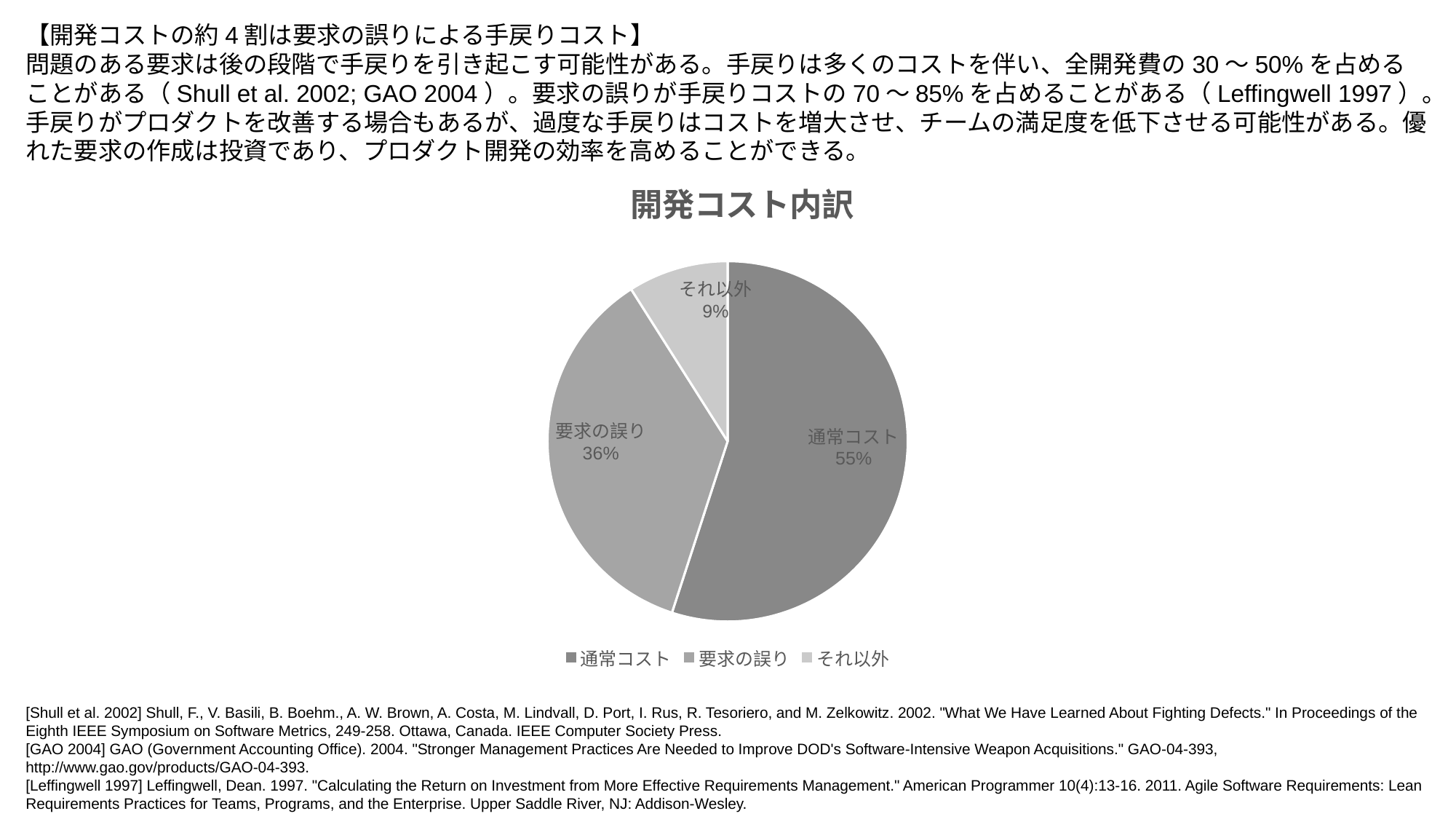

【開発コストの約4割は要求の誤りによる手戻りコスト】
問題のある要求は後の段階で手戻りを引き起こす可能性がある。手戻りは多くのコストを伴い、全開発費の30〜50%を占めることがある（Shull et al. 2002; GAO 2004）。要求の誤りが手戻りコストの70〜85%を占めることがある（Leffingwell 1997）。手戻りがプロダクトを改善する場合もあるが、過度な手戻りはコストを増大させ、チームの満足度を低下させる可能性がある。優れた要求の作成は投資であり、プロダクト開発の効率を高めることができる。

[unsupported chart]

[Shull et al. 2002] Shull, F., V. Basili, B. Boehm., A. W. Brown, A. Costa, M. Lindvall, D. Port, I. Rus, R. Tesoriero, and M. Zelkowitz. 2002. "What We Have Learned About Fighting Defects." In Proceedings of the Eighth IEEE Symposium on Software Metrics, 249-258. Ottawa, Canada. IEEE Computer Society Press.
[GAO 2004] GAO (Government Accounting Office). 2004. "Stronger Management Practices Are Needed to Improve DOD's Software-Intensive Weapon Acquisitions." GAO-04-393, http://www.gao.gov/products/GAO-04-393.
[Leffingwell 1997] Leffingwell, Dean. 1997. "Calculating the Return on Investment from More Effective Requirements Management." American Programmer 10(4):13-16. 2011. Agile Software Requirements: Lean Requirements Practices for Teams, Programs, and the Enterprise. Upper Saddle River, NJ: Addison-Wesley.